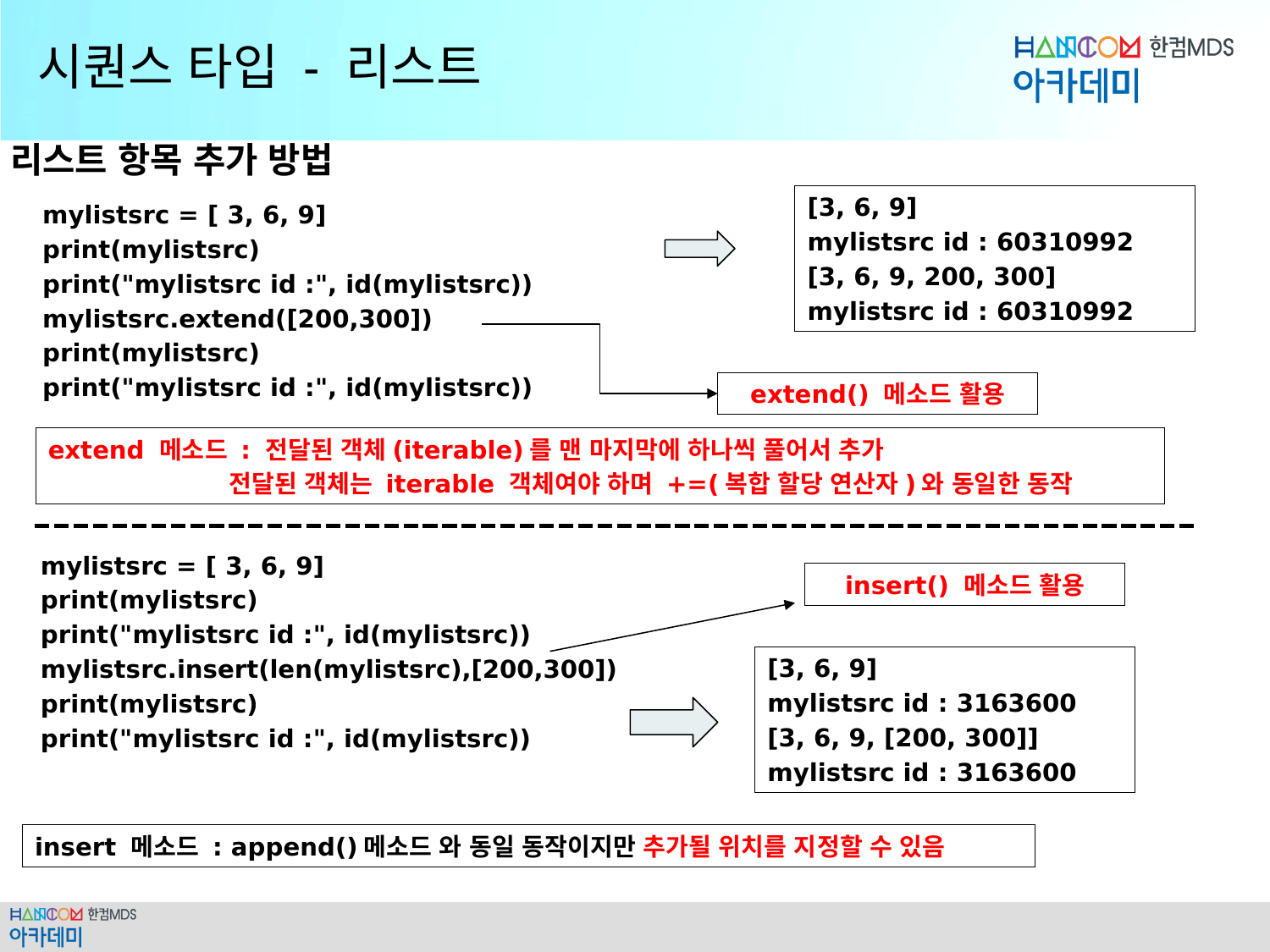

# 시퀀스 타입 - 리스트
리스트 항목 추가 방법
[3, 6, 9]
mylistsrc id : 60310992
[3, 6, 9, 200, 300]
mylistsrc id : 60310992
mylistsrc = [ 3, 6, 9]
print(mylistsrc)
print("mylistsrc id :", id(mylistsrc))
mylistsrc.extend([200,300])
print(mylistsrc)
print("mylistsrc id :", id(mylistsrc))

extend() 메소드 활용
extend 메소드 : 전달된 객체(iterable)를 맨 마지막에 하나씩 풀어서 추가
                         전달된 객체는 iterable 객체여야 하며 +=(복합 할당 연산자)와 동일한 동작
mylistsrc = [ 3, 6, 9]
print(mylistsrc)
print("mylistsrc id :", id(mylistsrc))
mylistsrc.insert(len(mylistsrc),[200,300])
print(mylistsrc)
print("mylistsrc id :", id(mylistsrc))
insert() 메소드 활용
[3, 6, 9]
mylistsrc id : 3163600
[3, 6, 9, [200, 300]]
mylistsrc id : 3163600

insert 메소드 : append()메소드 와 동일 동작이지만 추가될 위치를 지정할 수 있음